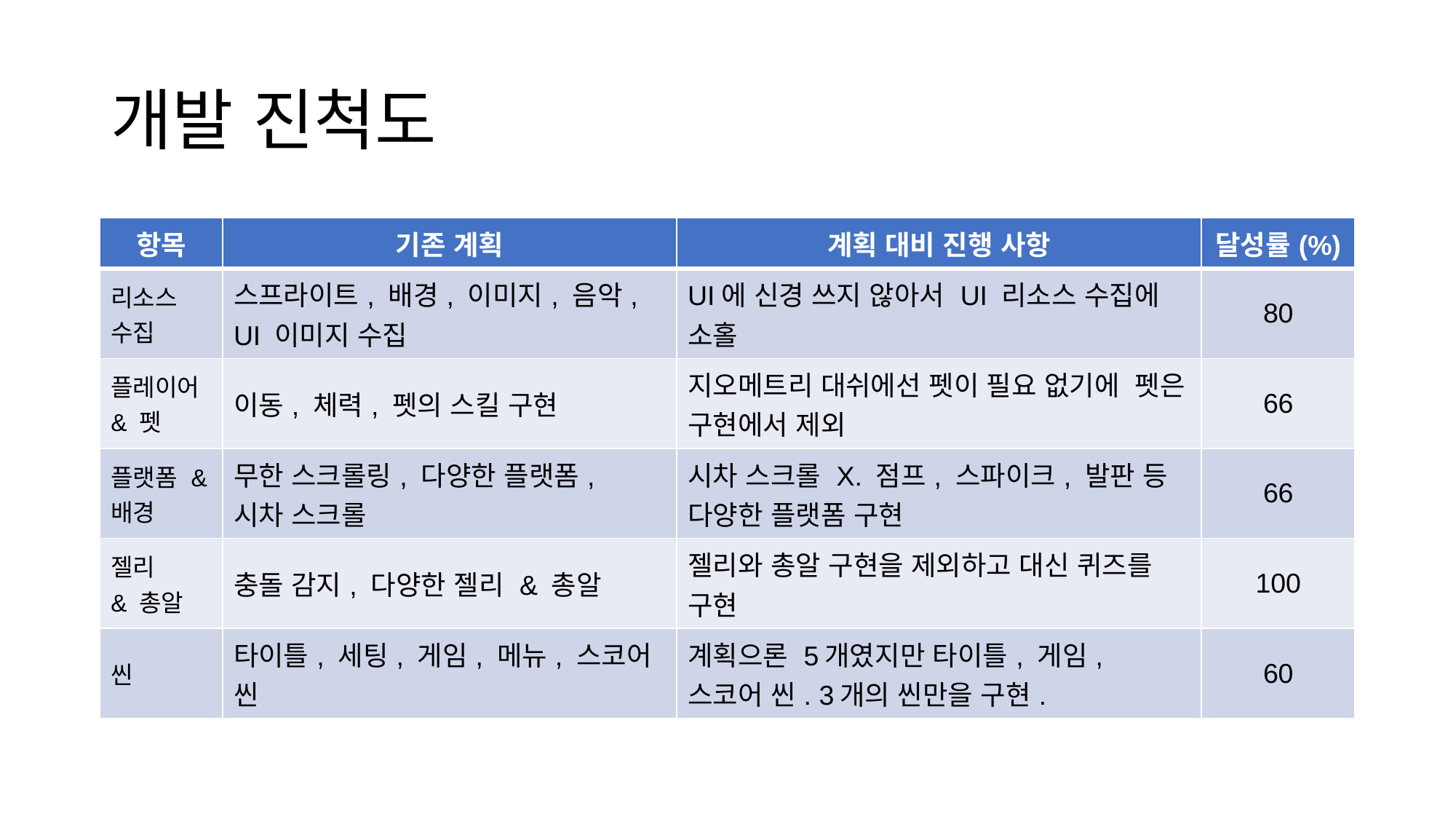

# 개발 진척도
| 항목 | 기존 계획 | 계획 대비 진행 사항 | 달성률(%) |
| --- | --- | --- | --- |
| 리소스 수집 | 스프라이트, 배경, 이미지, 음악, UI 이미지 수집 | UI에 신경 쓰지 않아서 UI 리소스 수집에 소홀 | 80 |
| 플레이어 & 펫 | 이동, 체력, 펫의 스킬 구현 | 지오메트리 대쉬에선 펫이 필요 없기에 펫은 구현에서 제외 | 66 |
| 플랫폼 & 배경 | 무한 스크롤링, 다양한 플랫폼, 시차 스크롤 | 시차 스크롤 X. 점프, 스파이크, 발판 등 다양한 플랫폼 구현 | 66 |
| 젤리 & 총알 | 충돌 감지, 다양한 젤리 & 총알 | 젤리와 총알 구현을 제외하고 대신 퀴즈를 구현 | 100 |
| 씬 | 타이틀, 세팅, 게임, 메뉴, 스코어 씬 | 계획으론 5개였지만 타이틀, 게임, 스코어 씬. 3개의 씬만을 구현. | 60 |